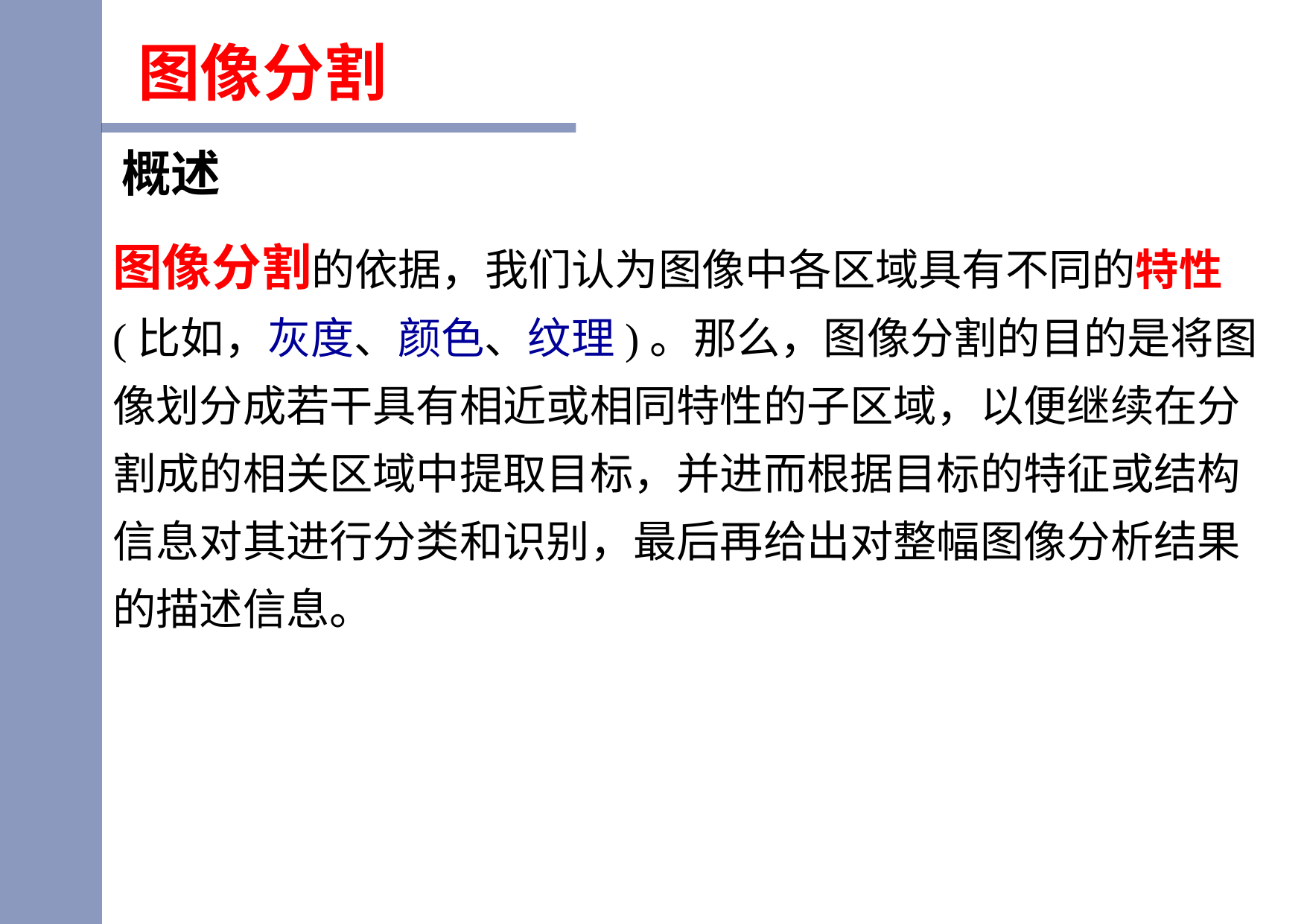

图像分割
概述

图像分割的依据，我们认为图像中各区域具有不同的特性(比如，灰度、颜色、纹理)。那么，图像分割的目的是将图像划分成若干具有相近或相同特性的子区域，以便继续在分割成的相关区域中提取目标，并进而根据目标的特征或结构信息对其进行分类和识别，最后再给出对整幅图像分析结果的描述信息。